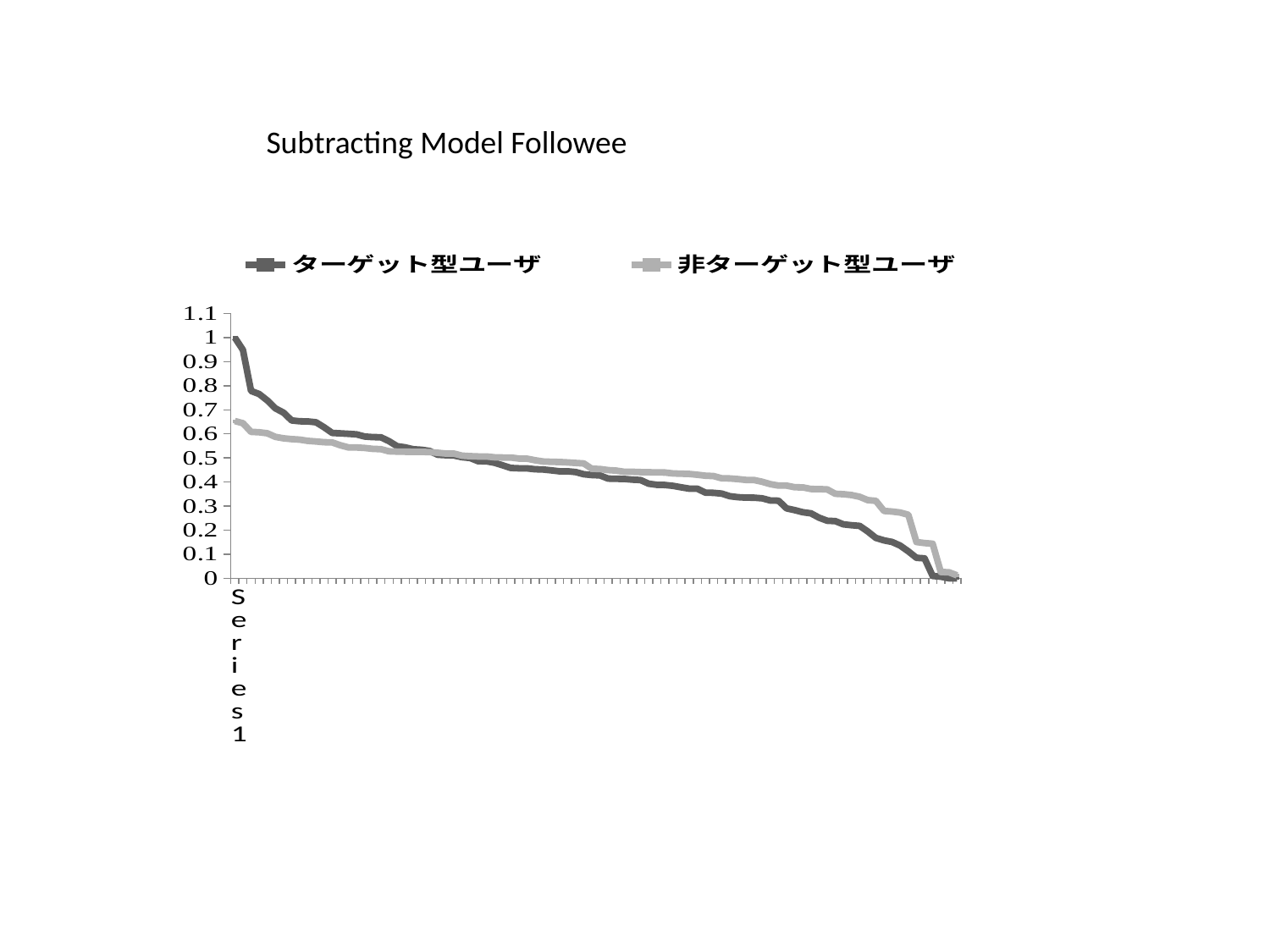

Subtracting Model Followee

### Chart

| Category | ターゲット型ユーザ | 非ターゲット型ユーザ |
|---|---|---|
|  | 0.999999368586 | 0.653369488294 |
|  | 0.948714759071 | 0.644107124461 |
|  | 0.778544345001 | 0.608296904711 |
|  | 0.765623895026 | 0.606693652151 |
|  | 0.738855109375 | 0.602608649964 |
|  | 0.706212929605 | 0.587544988179 |
|  | 0.688303189057 | 0.581532340934 |
|  | 0.655842511988 | 0.578290862925 |
|  | 0.652363548983 | 0.576136229147 |
|  | 0.651647818541 | 0.570918969151 |
|  | 0.64819651737 | 0.568330998129 |
|  | 0.627322002865 | 0.56544453458 |
|  | 0.603941260338 | 0.564501797638 |
|  | 0.602131854099 | 0.552690744074 |
|  | 0.600176993966 | 0.543784195918 |
|  | 0.597939526366 | 0.543588687274 |
|  | 0.588918134581 | 0.541523803252 |
|  | 0.586498535596 | 0.537759330559 |
|  | 0.585743501568 | 0.536499742758 |
|  | 0.569677536885 | 0.527498594462 |
|  | 0.548693687925 | 0.526226633472 |
|  | 0.543866292301 | 0.525694224903 |
|  | 0.536078151067 | 0.525536202055 |
|  | 0.5340174395 | 0.525307965488 |
|  | 0.52892309418 | 0.524041597303 |
|  | 0.513128922287 | 0.521504974374 |
|  | 0.511411538718 | 0.518059634468 |
|  | 0.510201488326 | 0.517937861127 |
|  | 0.502903481976 | 0.509589281599 |
|  | 0.499582040574 | 0.507349546173 |
|  | 0.486236592149 | 0.5061239683 |
|  | 0.485954155006 | 0.506118994617 |
|  | 0.480041088344 | 0.502615872642 |
|  | 0.46935808516 | 0.501817478798 |
|  | 0.458451288152 | 0.50176700686 |
|  | 0.457037124977 | 0.497453160909 |
|  | 0.456694885546 | 0.497074495506 |
|  | 0.453044269606 | 0.490284713936 |
|  | 0.451962035588 | 0.485038746234 |
|  | 0.448424877622 | 0.483837601739 |
|  | 0.444442234497 | 0.483119067903 |
|  | 0.444433499941 | 0.481372676911 |
|  | 0.441390100326 | 0.479206556496 |
|  | 0.432077581521 | 0.47707465942 |
|  | 0.428991496473 | 0.454795088424 |
|  | 0.427509529095 | 0.454094461381 |
|  | 0.414052895784 | 0.449398317614 |
|  | 0.41331018122 | 0.447473987762 |
|  | 0.412680613385 | 0.442476045174 |
|  | 0.409767509909 | 0.442360929141 |
|  | 0.408175180015 | 0.441091728116 |
|  | 0.392952818275 | 0.440539502037 |
|  | 0.388342033656 | 0.439801532229 |
|  | 0.387558225186 | 0.439402451295 |
|  | 0.384117044152 | 0.435593872115 |
|  | 0.378155545002 | 0.434571398798 |
|  | 0.372426731519 | 0.433479176669 |
|  | 0.37215280236 | 0.430226657961 |
|  | 0.355936037354 | 0.426114618479 |
|  | 0.354925633743 | 0.424768995689 |
|  | 0.351904845713 | 0.415347537633 |
|  | 0.341074474296 | 0.414878199275 |
|  | 0.336808571478 | 0.411967312047 |
|  | 0.335042425167 | 0.408627232831 |
|  | 0.334903577606 | 0.408167509999 |
|  | 0.33201588498 | 0.400946497064 |
|  | 0.323217879589 | 0.391008588541 |
|  | 0.322220619108 | 0.385197782185 |
|  | 0.290514546931 | 0.384971054037 |
|  | 0.283057811175 | 0.378194163163 |
|  | 0.274374680846 | 0.377466150598 |
|  | 0.269830462253 | 0.371110123887 |
|  | 0.251734732389 | 0.370634866751 |
|  | 0.238926949162 | 0.369376303928 |
|  | 0.237516982291 | 0.351076058775 |
|  | 0.22409017807 | 0.349348339606 |
|  | 0.220311122018 | 0.345858975436 |
|  | 0.217618855266 | 0.3385242763 |
|  | 0.194351257227 | 0.324702317658 |
|  | 0.16770283358 | 0.321776769815 |
|  | 0.157458012016 | 0.279802214704 |
|  | 0.150901683315 | 0.277253253729 |
|  | 0.135727442178 | 0.273007557572 |
|  | 0.111788268114 | 0.263967216728 |
|  | 0.0850135218554 | 0.150605089174 |
|  | 0.0827417009882 | 0.146282602283 |
|  | 0.00958261082574 | 0.14352492451 |
|  | 0.00649978746884 | 0.0259354588108 |
|  | 0.0 | 0.0250094257892 |
|  | 0.0 | 0.0120483416886 |